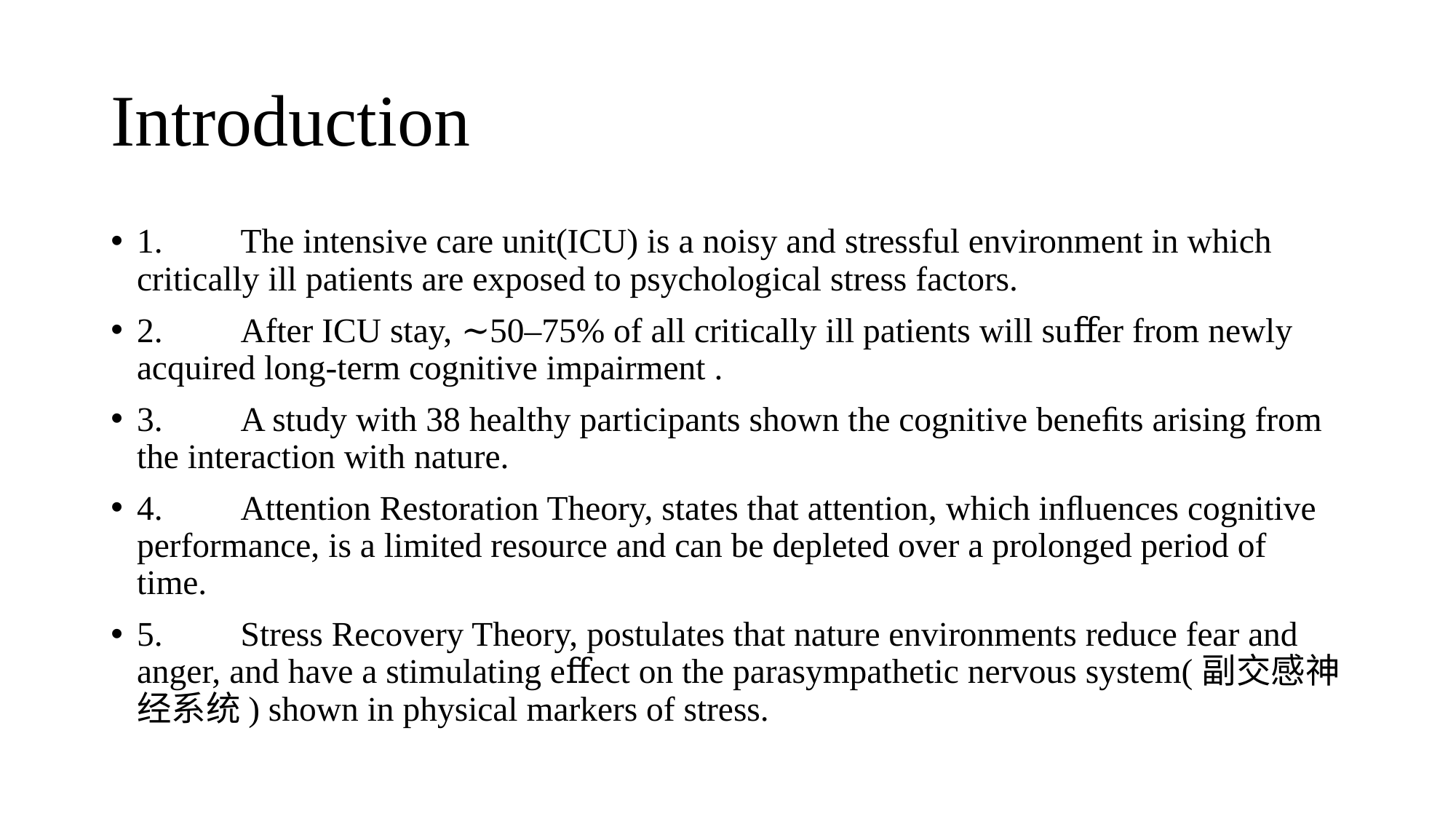

# Introduction
1.	The intensive care unit(ICU) is a noisy and stressful environment in which critically ill patients are exposed to psychological stress factors.
2.	After ICU stay, ∼50–75% of all critically ill patients will suﬀer from newly acquired long-term cognitive impairment .
3.	A study with 38 healthy participants shown the cognitive beneﬁts arising from the interaction with nature.
4.	Attention Restoration Theory, states that attention, which inﬂuences cognitive performance, is a limited resource and can be depleted over a prolonged period of time.
5.	Stress Recovery Theory, postulates that nature environments reduce fear and anger, and have a stimulating eﬀect on the parasympathetic nervous system(副交感神经系统) shown in physical markers of stress.